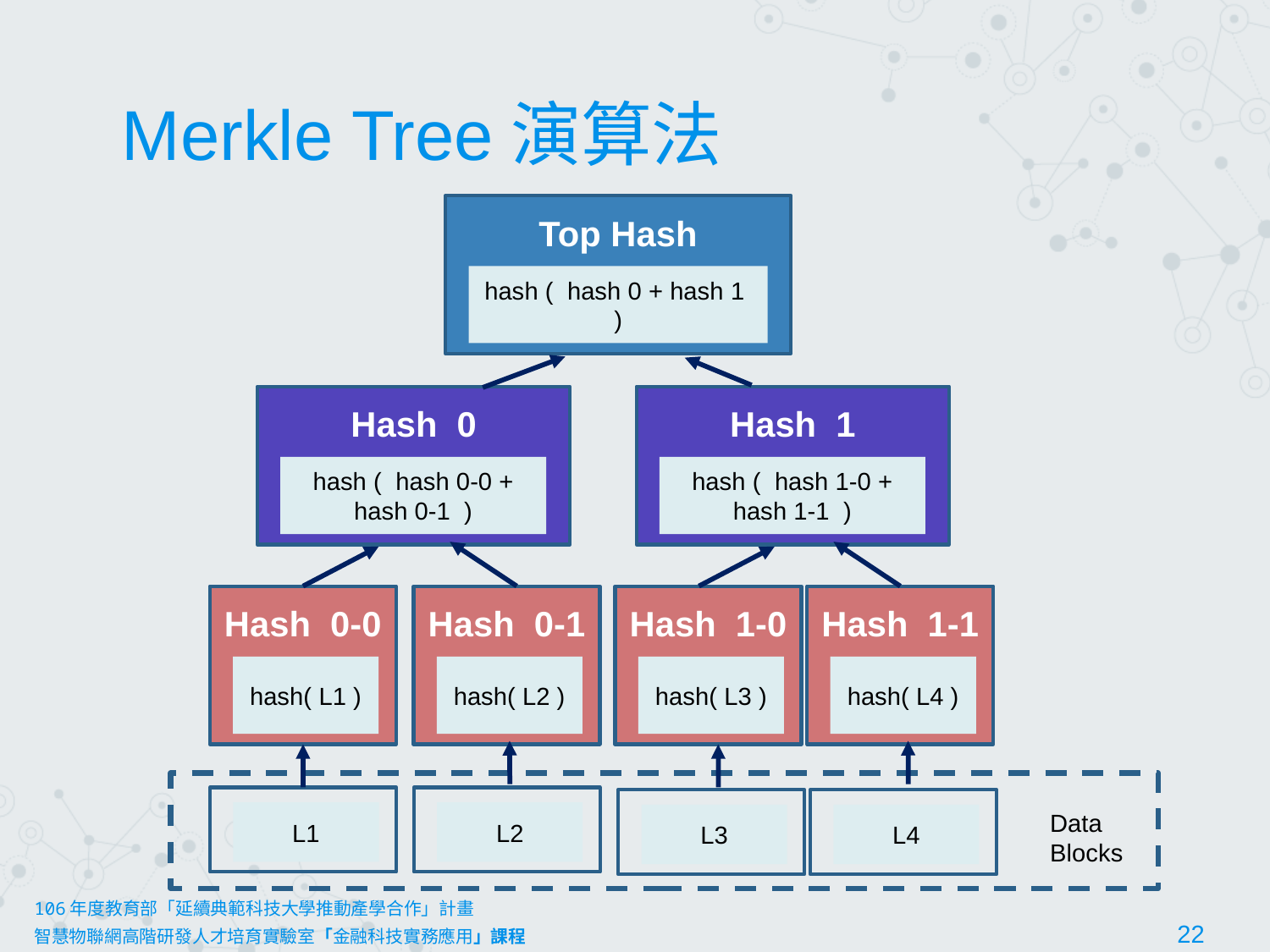

# Merkle Tree演算法
Top Hash

hash (  hash 0 + hash 1  )
Hash  0

Hash  1

hash (  hash 0-0 + hash 0-1  )
hash (  hash 1-0 + hash 1-1  )
Hash  0-0

Hash  0-1

Hash  1-0

Hash  1-1

hash( L1 )
hash( L2 )
hash( L3 )
hash( L4 )

Data
Blocks
L1
L2
L3
L4
106年度教育部「延續典範科技大學推動產學合作」計畫
智慧物聯網高階研發人才培育實驗室「金融科技實務應用」課程						22